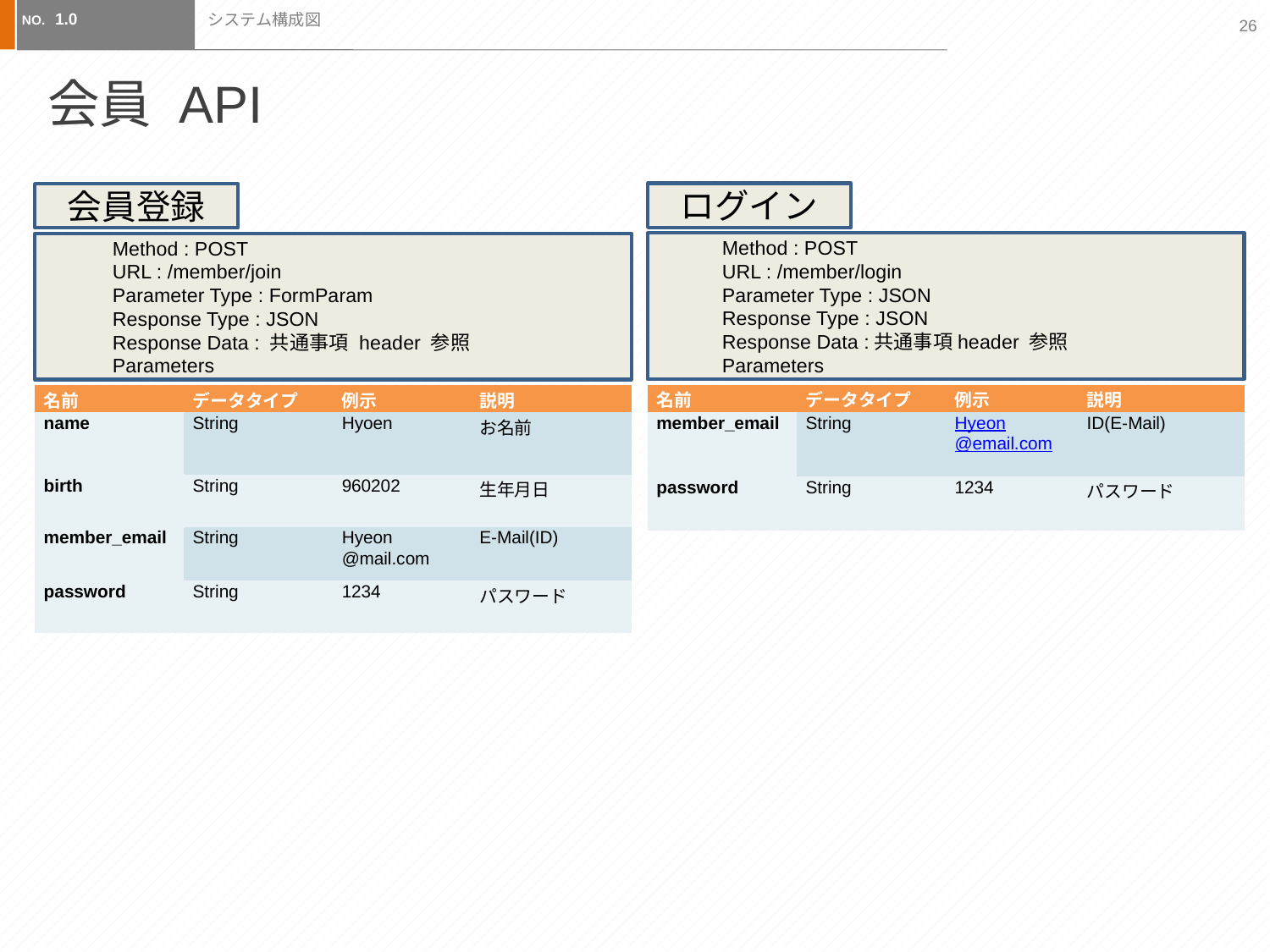

26
1.0
# システム構成図
会員 API
ログイン
会員登録
Method : POST
URL : /member/login
Parameter Type : JSON
Response Type : JSON
Response Data :共通事項header 参照
Parameters
Method : POST
URL : /member/join
Parameter Type : FormParam
Response Type : JSON
Response Data : 共通事項 header 参照
Parameters
| 名前 | データタイプ | 例示 | 説明 |
| --- | --- | --- | --- |
| member\_email | String | Hyeon @email.com | ID(E-Mail) |
| password | String | 1234 | パスワード |
| 名前 | データタイプ | 例示 | 説明 |
| --- | --- | --- | --- |
| name | String | Hyoen | お名前 |
| birth | String | 960202 | 生年月日 |
| member\_email | String | Hyeon @mail.com | E-Mail(ID) |
| password | String | 1234 | パスワード |